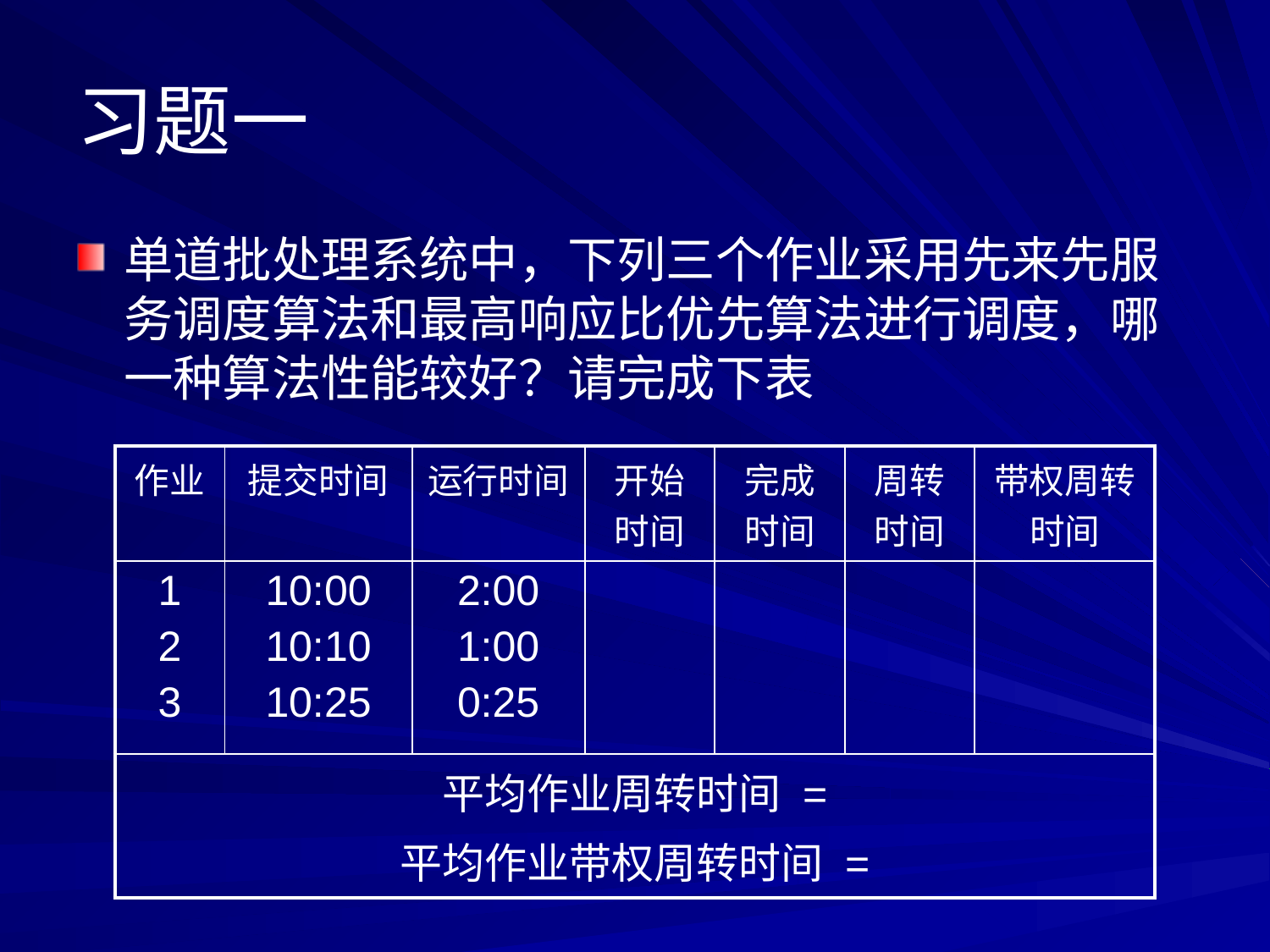

# 习题一
单道批处理系统中，下列三个作业采用先来先服务调度算法和最高响应比优先算法进行调度，哪一种算法性能较好？请完成下表

| 作业 | 提交时间 | 运行时间 | 开始时间 | 完成时间 | 周转时间 | 带权周转时间 |
| --- | --- | --- | --- | --- | --- | --- |
| 1 2 3 | 10:00 10:10 10:25 | 2:00 1:00 0:25 |  |  |  |  |
| 平均作业周转时间 = 平均作业带权周转时间 = |  |  |  |  |  |  |